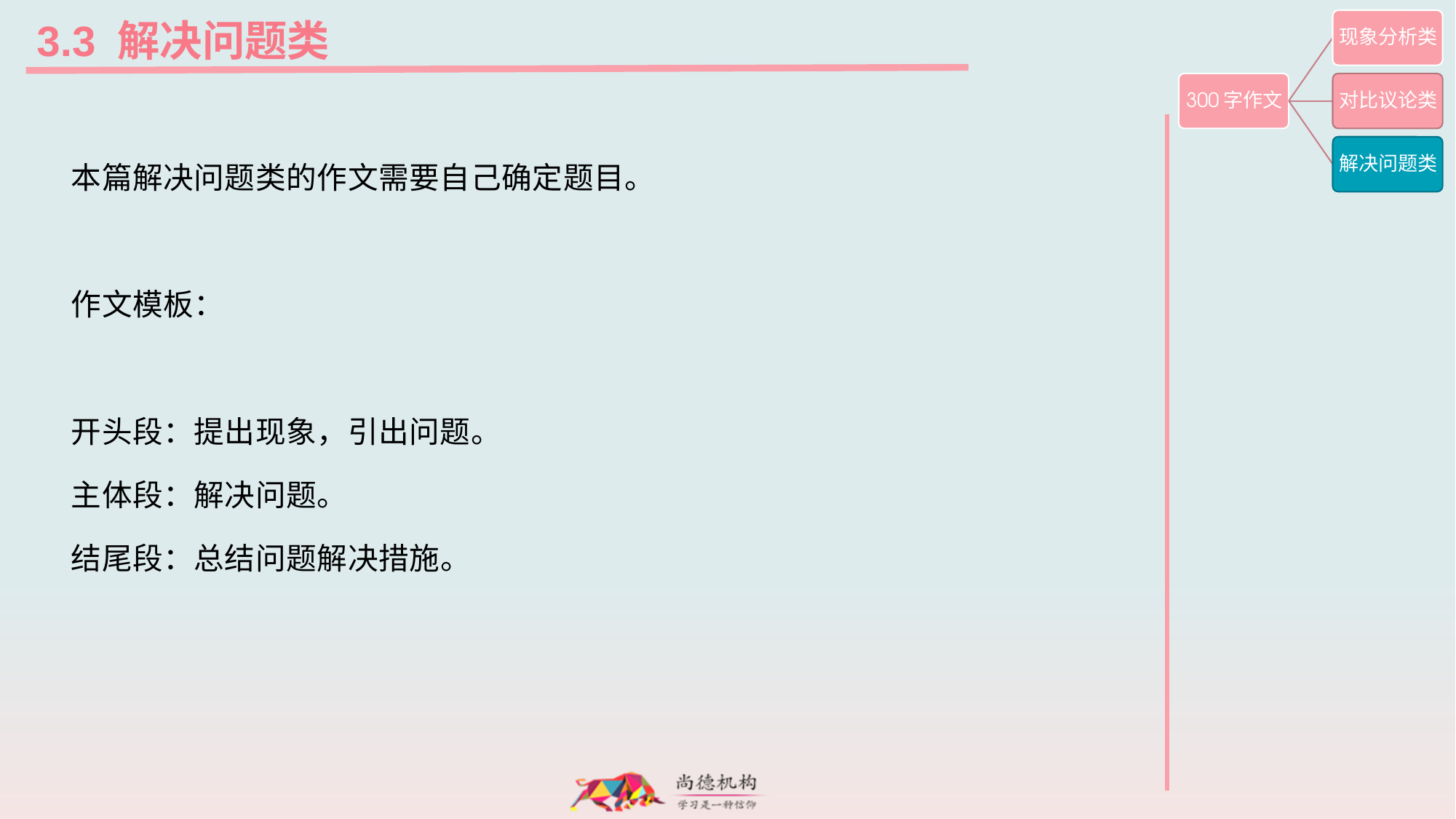

3.3 解决问题类
300字作文

现象分析类

对比议论类

解决问题类
本篇解决问题类的作文需要自己确定题目。

作文模板：

开头段：提出现象，引出问题。
主体段：解决问题。
结尾段：总结问题解决措施。